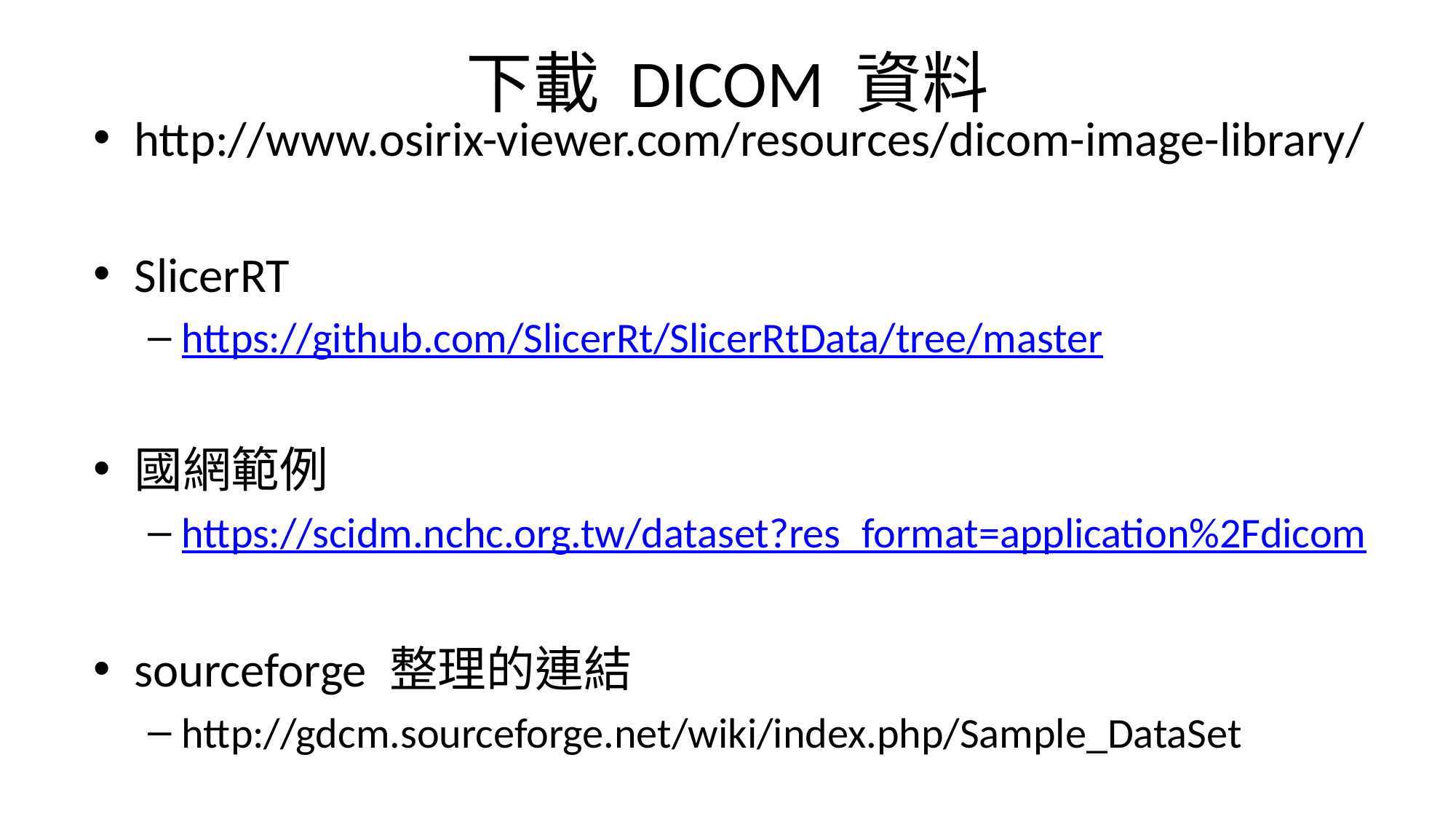

# 下載 DICOM 資料
http://www.osirix-viewer.com/resources/dicom-image-library/

SlicerRT
https://github.com/SlicerRt/SlicerRtData/tree/master

國網範例
https://scidm.nchc.org.tw/dataset?res_format=application%2Fdicom

sourceforge 整理的連結
http://gdcm.sourceforge.net/wiki/index.php/Sample_DataSet